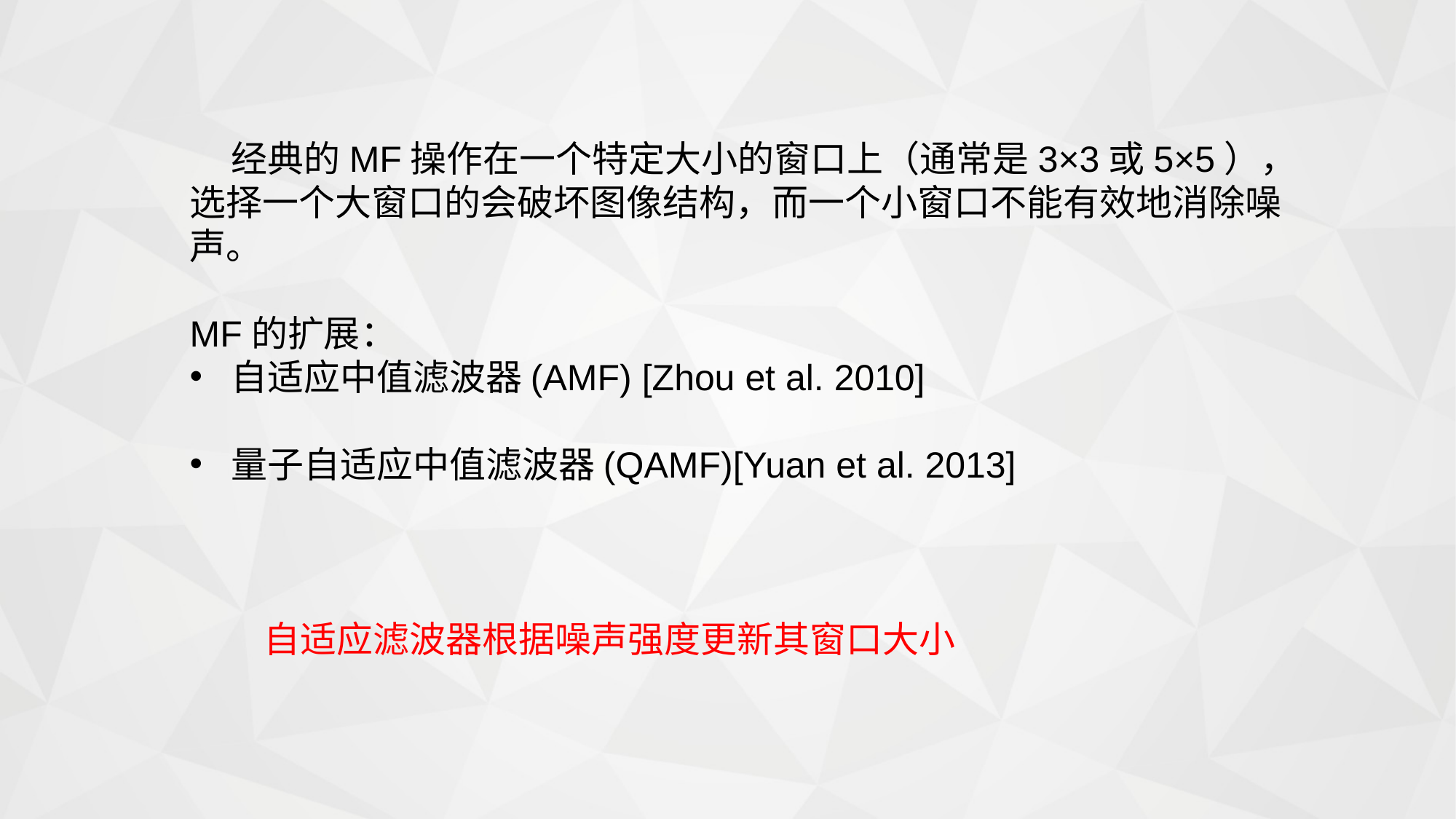

经典的MF操作在一个特定大小的窗口上（通常是3×3或5×5），选择一个大窗口的会破坏图像结构，而一个小窗口不能有效地消除噪声。

MF的扩展：
自适应中值滤波器(AMF) [Zhou et al. 2010]

量子自适应中值滤波器(QAMF)[Yuan et al. 2013]

        自适应滤波器根据噪声强度更新其窗口大小